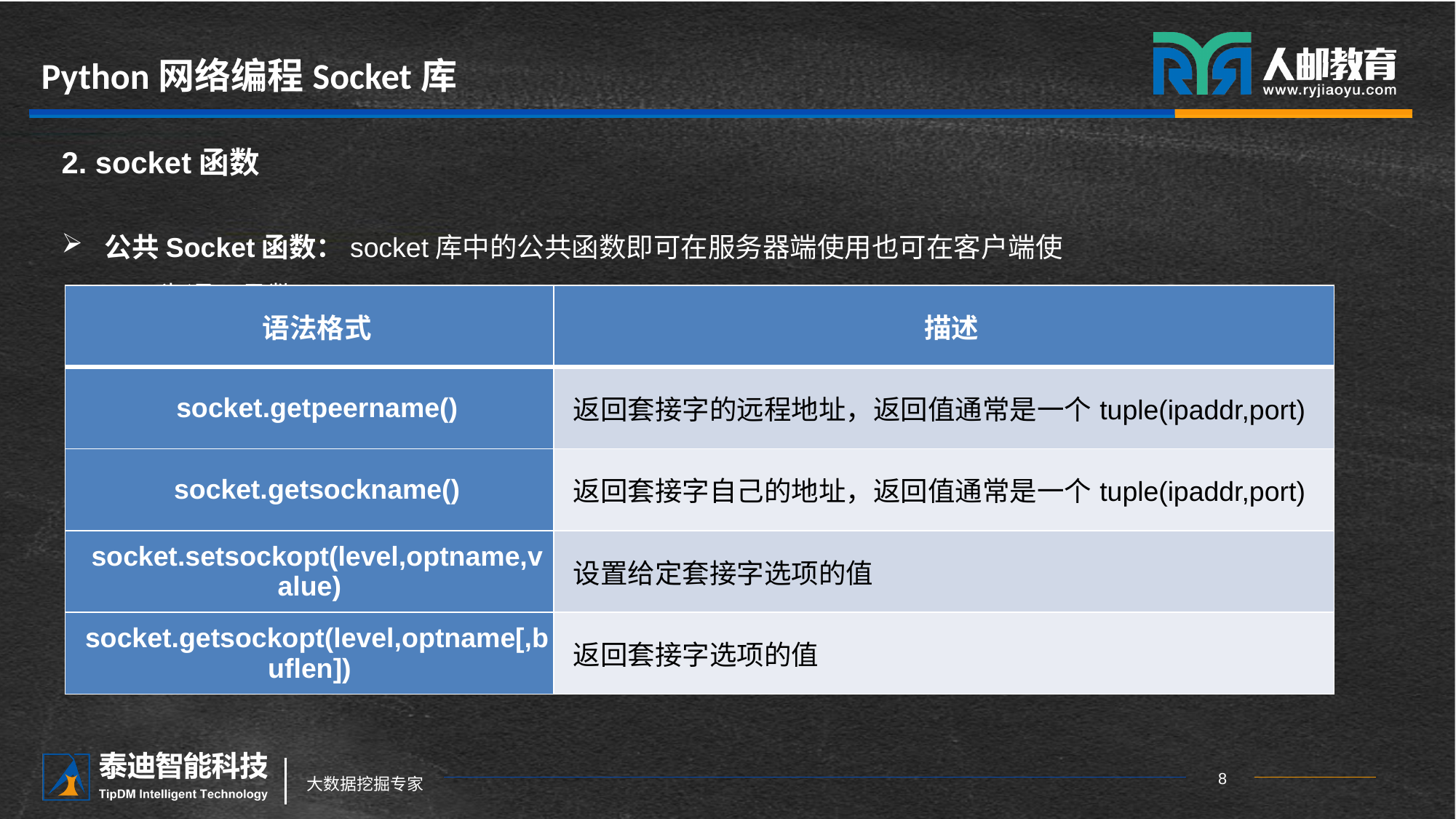

# Python网络编程Socket库
2. socket函数
公共Socket函数：socket库中的公共函数即可在服务器端使用也可在客户端使用，为通用函数。

| 语法格式 | 描述 |
| --- | --- |
| socket.getpeername() | 返回套接字的远程地址，返回值通常是一个tuple(ipaddr,port) |
| socket.getsockname() | 返回套接字自己的地址，返回值通常是一个tuple(ipaddr,port) |
| socket.setsockopt(level,optname,value) | 设置给定套接字选项的值 |
| socket.getsockopt(level,optname[,buflen]) | 返回套接字选项的值 |